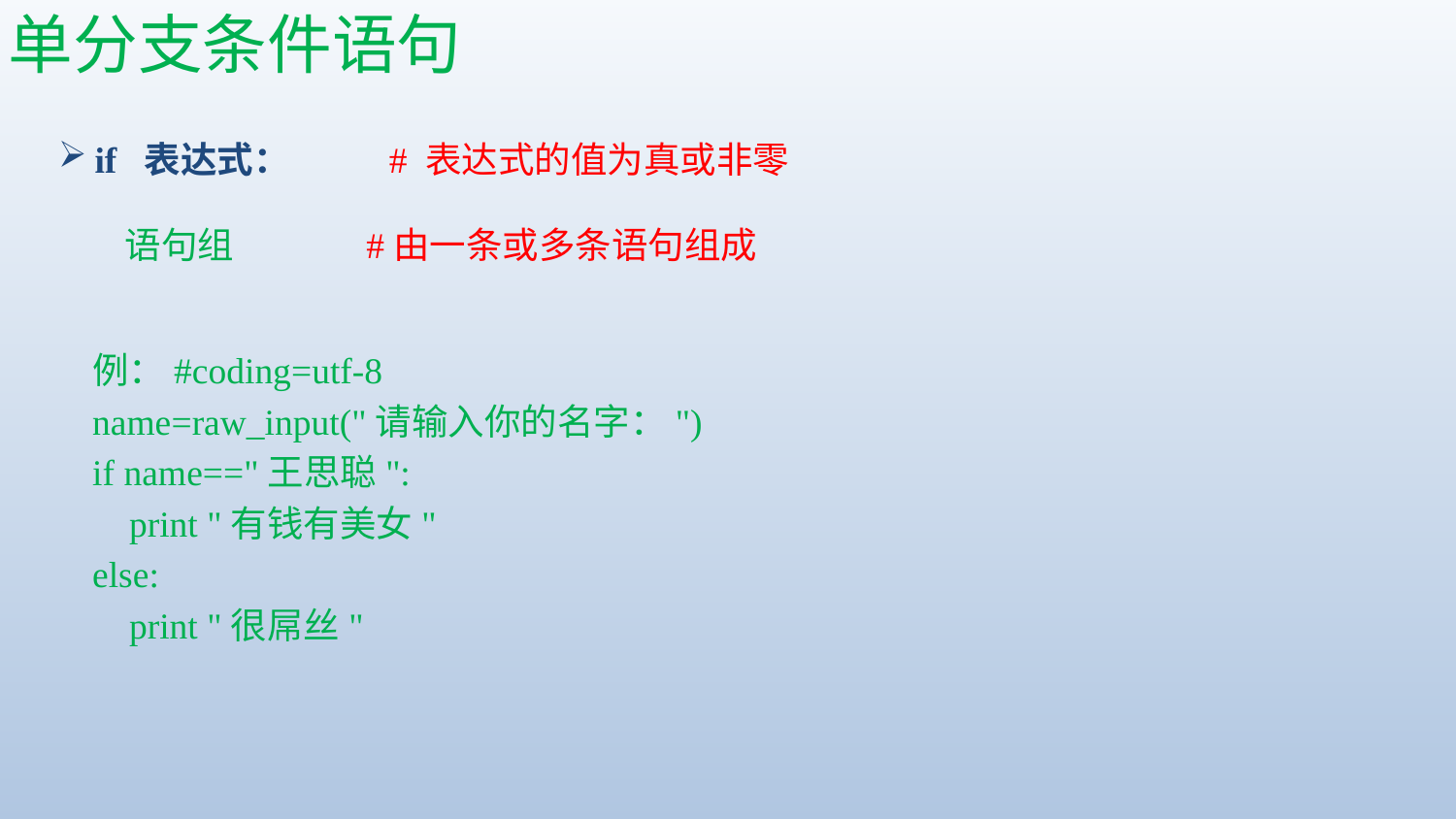

# 单分支条件语句
if  表达式：           # 表达式的值为真或非零
       语句组               #由一条或多条语句组成

例：#coding=utf-8
name=raw_input("请输入你的名字：")
if name=="王思聪":
    print "有钱有美女"
else:
    print "很屌丝"
27